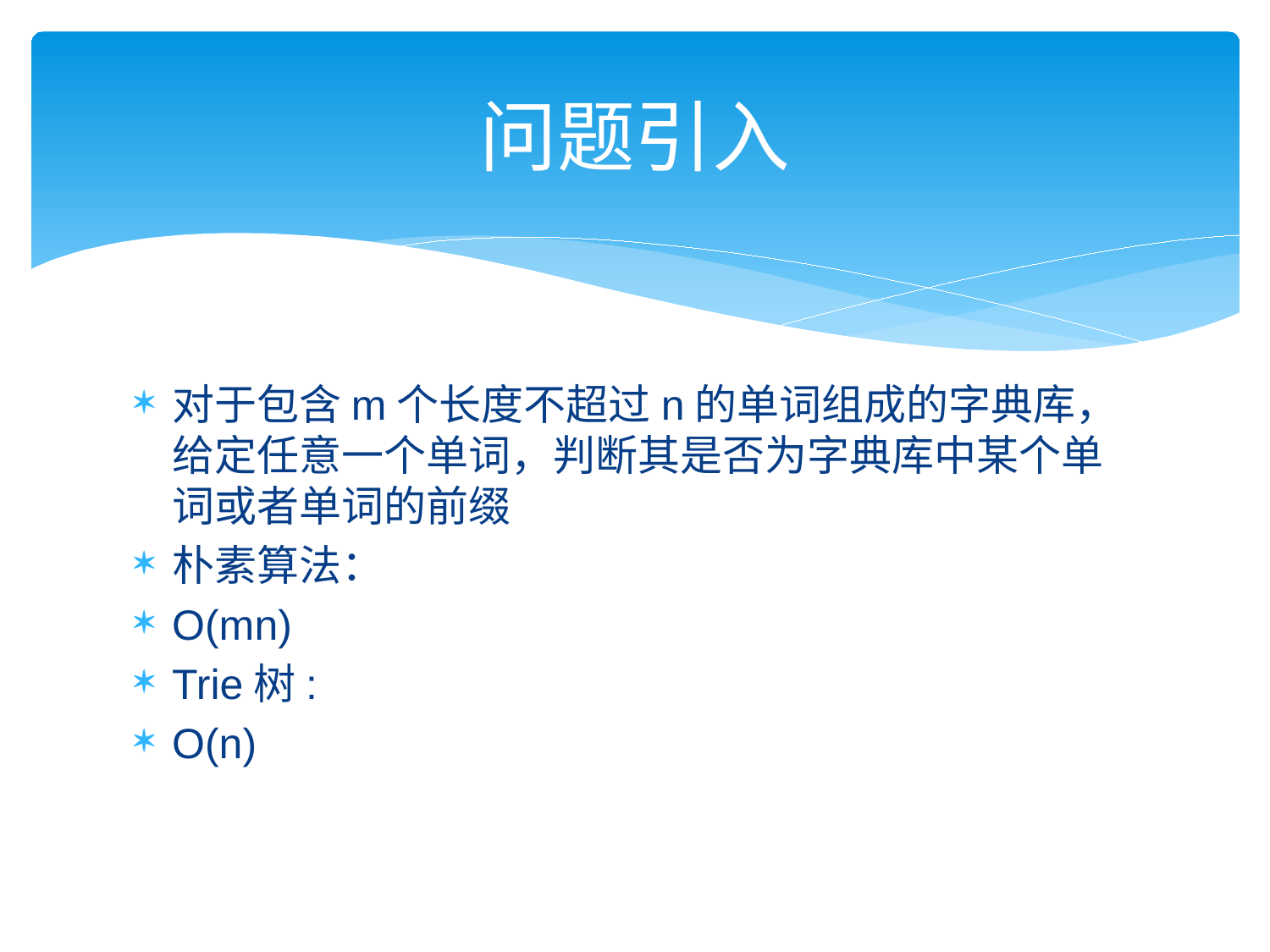

# 问题引入
对于包含m个长度不超过n的单词组成的字典库，给定任意一个单词，判断其是否为字典库中某个单词或者单词的前缀
朴素算法：
O(mn)
Trie树:
O(n)